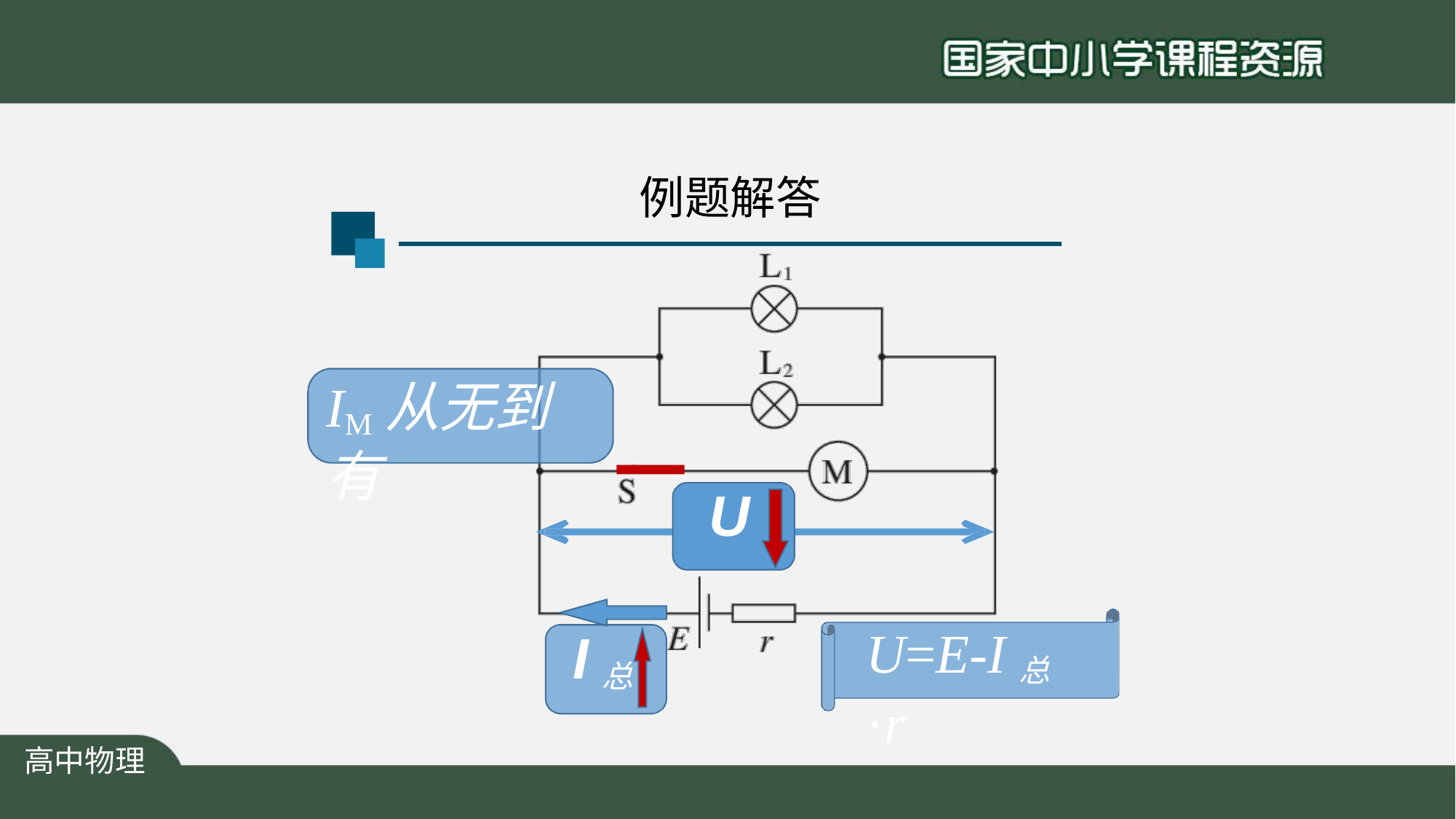

例题解答

# IM从无到有

U

U=E-I总·r
I总

高中物理